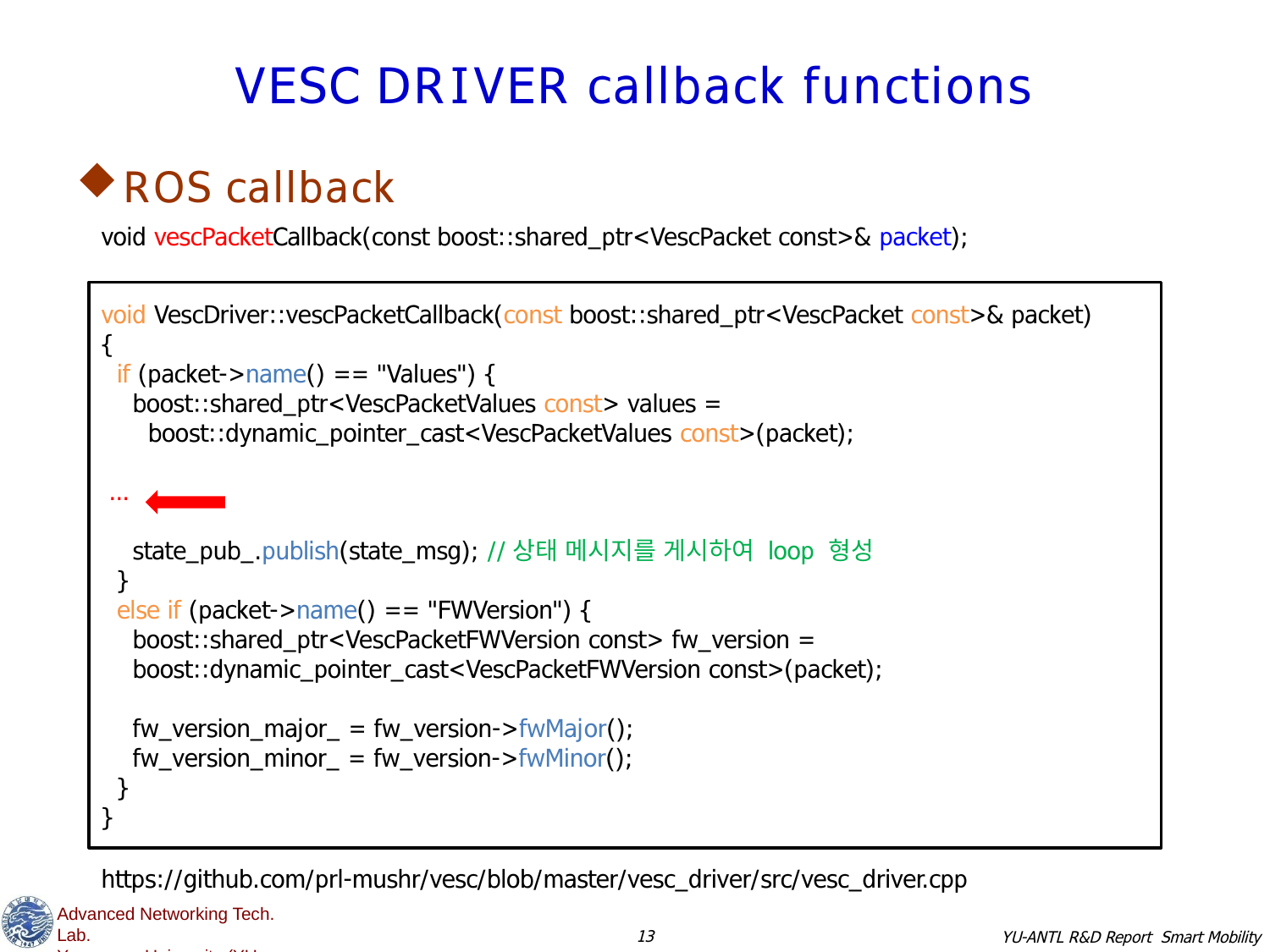

# VESC DRIVER callback functions
ROS callback
void vescPacketCallback(const boost::shared_ptr<VescPacket const>& packet);

void VescDriver::vescPacketCallback(const boost::shared_ptr<VescPacket const>& packet)
{
  if (packet->name() == "Values") {
    boost::shared_ptr<VescPacketValues const> values =
      boost::dynamic_pointer_cast<VescPacketValues const>(packet);

 …

    state_pub_.publish(state_msg); //상태 메시지를 게시하여 loop 형성
  }
  else if (packet->name() == "FWVersion") {
    boost::shared_ptr<VescPacketFWVersion const> fw_version =
    boost::dynamic_pointer_cast<VescPacketFWVersion const>(packet);

    fw_version_major_ = fw_version->fwMajor();
    fw_version_minor_ = fw_version->fwMinor();
  }
}

https://github.com/prl-mushr/vesc/blob/master/vesc_driver/src/vesc_driver.cpp